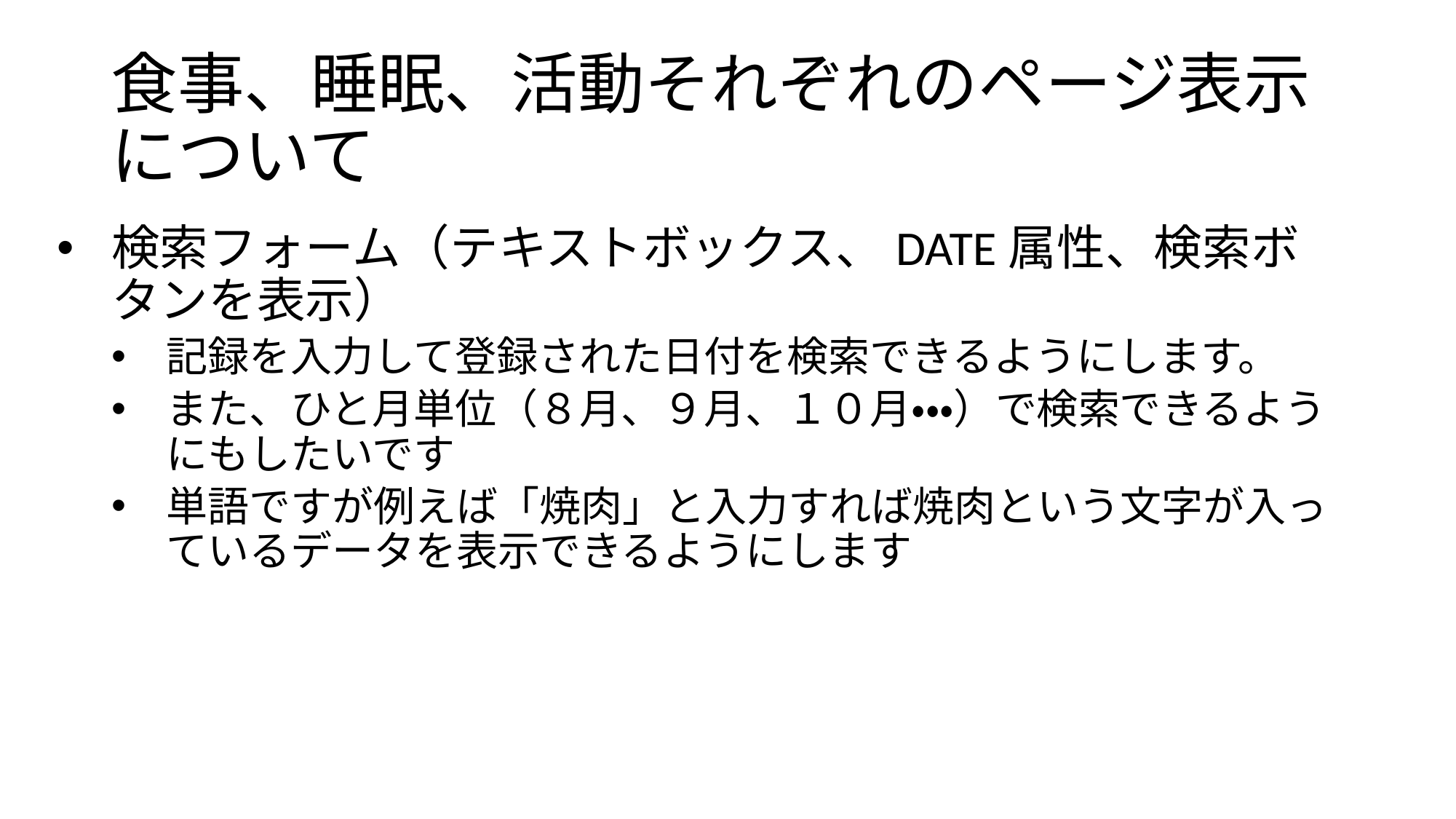

# 食事、睡眠、活動それぞれのページ表示について
検索フォーム（テキストボックス、DATE属性、検索ボタンを表示）
記録を入力して登録された日付を検索できるようにします。
また、ひと月単位（８月、９月、１０月・・・）で検索できるようにもしたいです
単語ですが例えば「焼肉」と入力すれば焼肉という文字が入っているデータを表示できるようにします